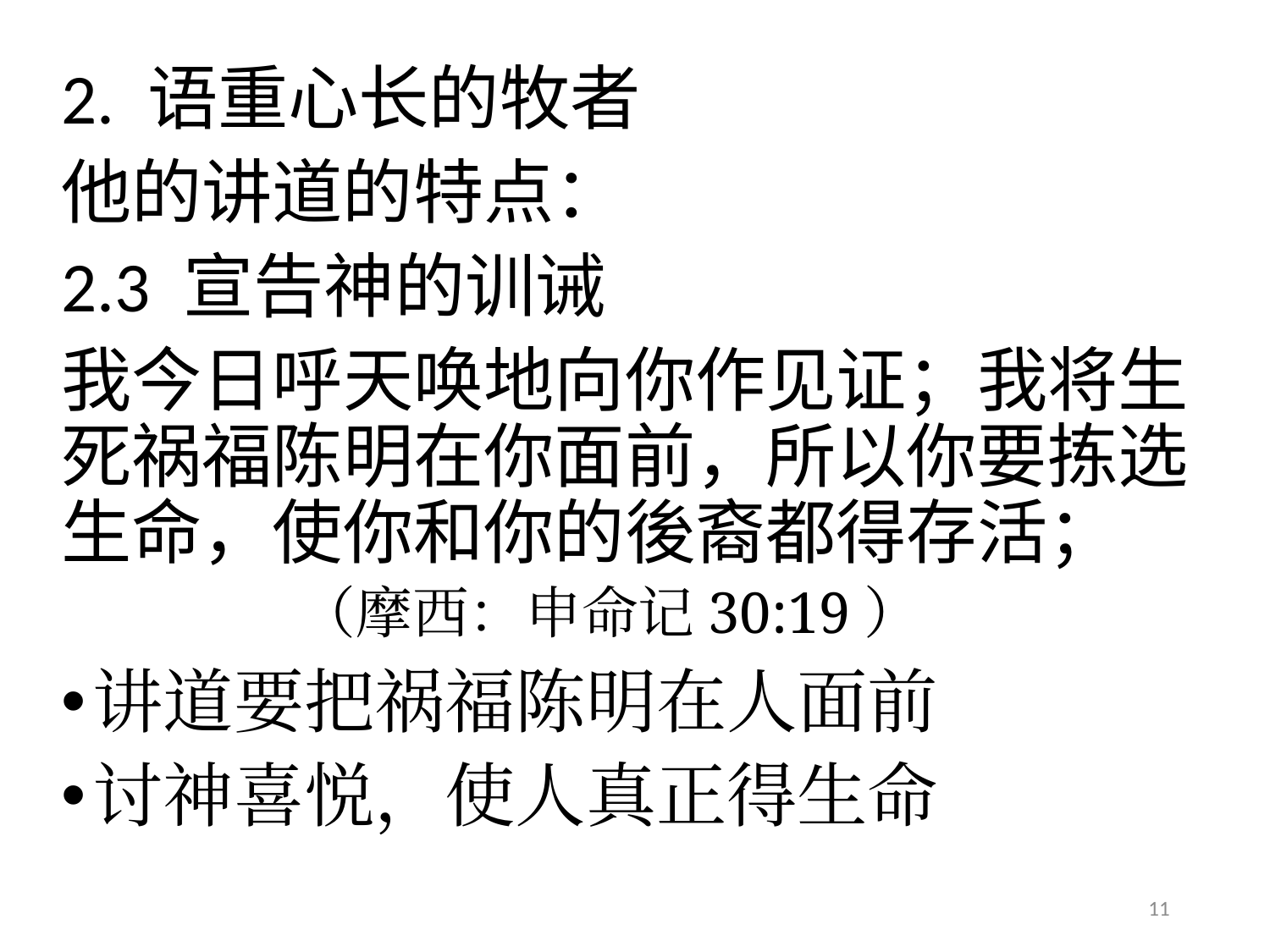

# 2. 语重心长的牧者
他的讲道的特点：
2.3 宣告神的训诫
我今日呼天唤地向你作见证；我将生死祸福陈明在你面前，所以你要拣选生命，使你和你的後裔都得存活；
               （摩西：申命记30:19）
讲道要把祸福陈明在人面前
讨神喜悦，使人真正得生命
11